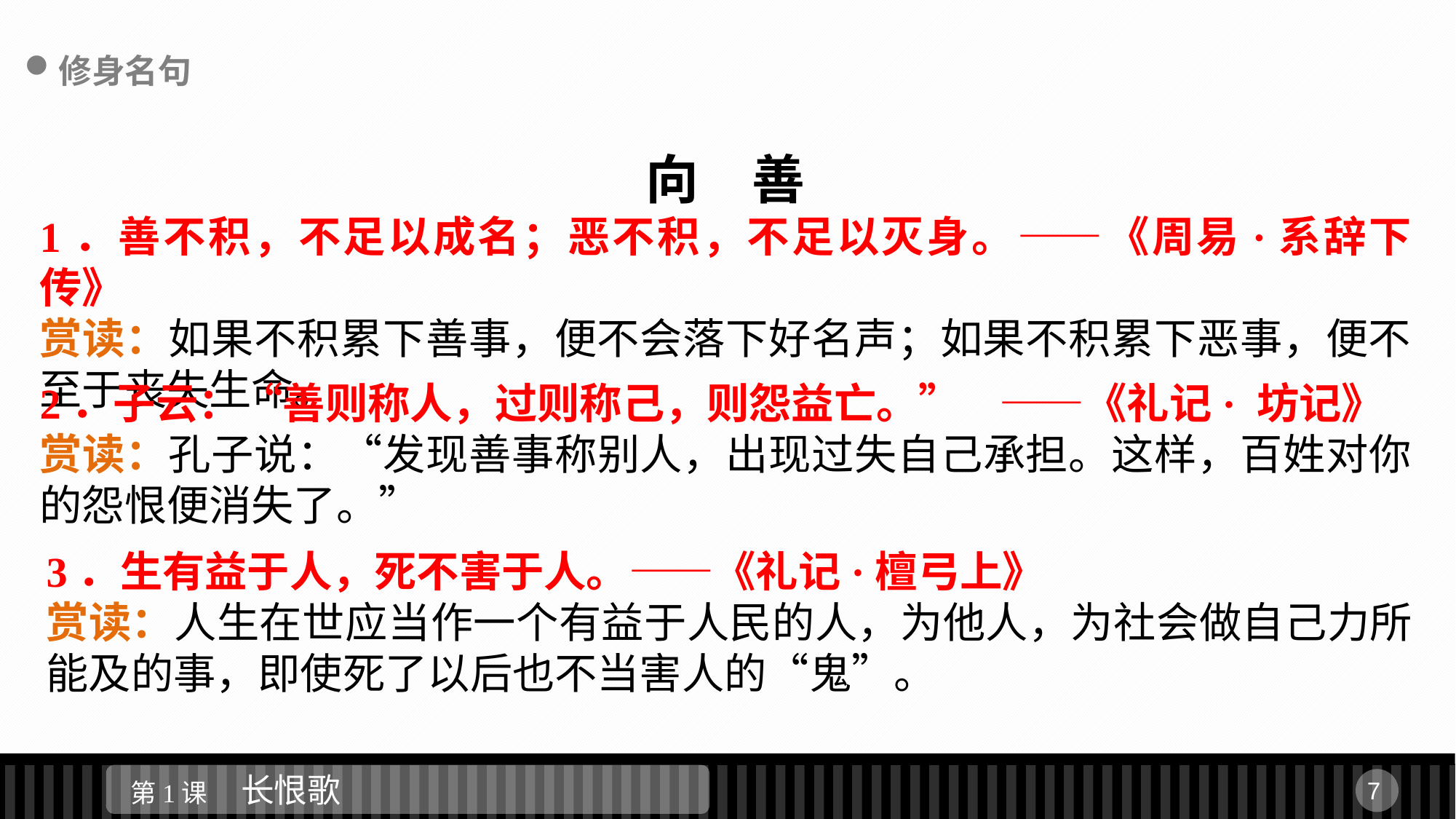

修身名句
向　善
1．善不积，不足以成名；恶不积，不足以灭身。——《周易·系辞下传》
赏读：如果不积累下善事，便不会落下好名声；如果不积累下恶事，便不至于丧失生命。
2．子云：“善则称人，过则称己，则怨益亡。”    ——《礼记· 坊记》
赏读：孔子说：“发现善事称别人，出现过失自己承担。这样，百姓对你的怨恨便消失了。”
3．生有益于人，死不害于人。——《礼记·檀弓上》
赏读：人生在世应当作一个有益于人民的人，为他人，为社会做自己力所能及的事，即使死了以后也不当害人的“鬼”。